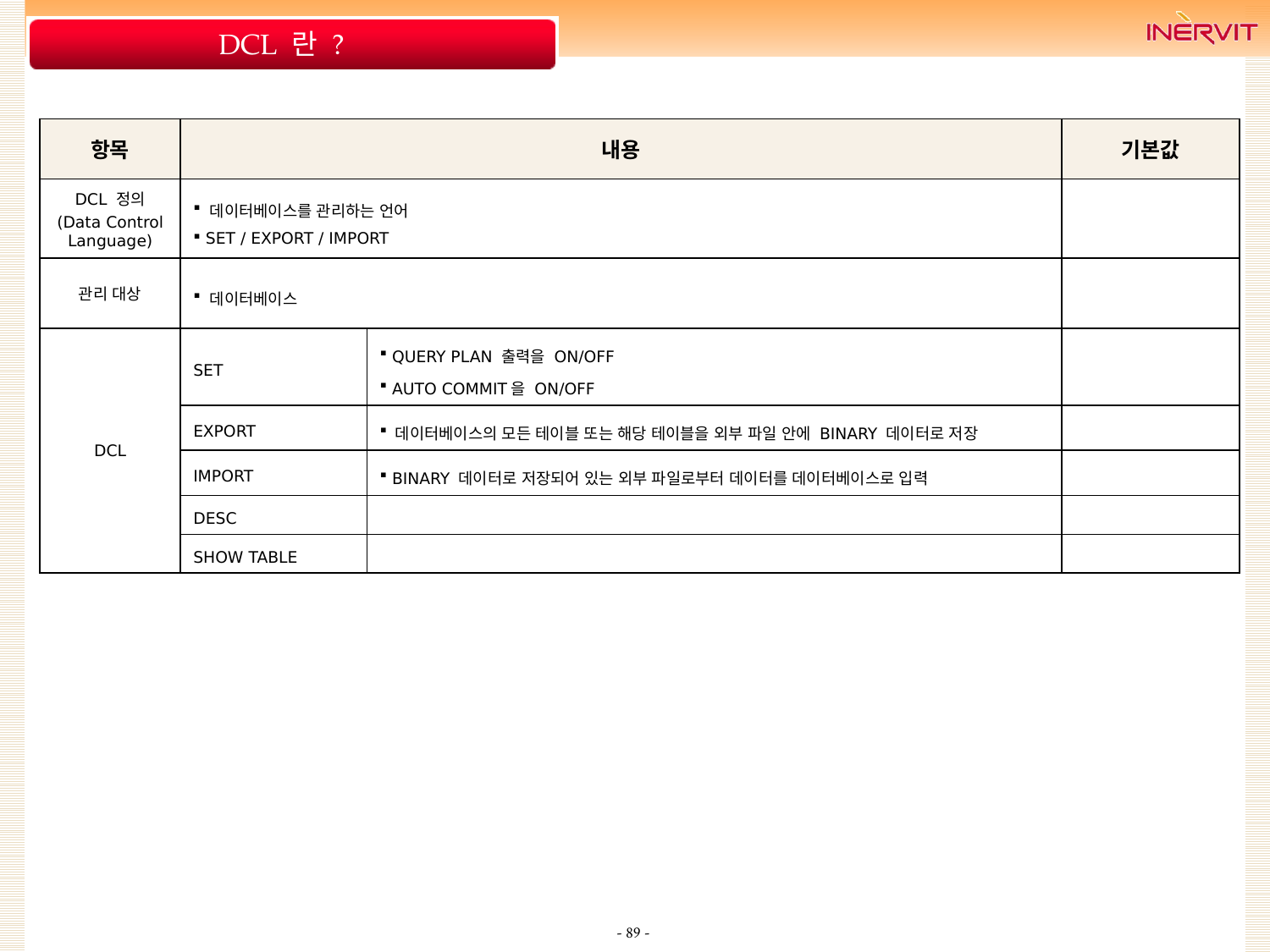

# DCL 란 ?
| 항목 | 내용 |  | 기본값 |
| --- | --- | --- | --- |
| DCL 정의 (Data Control Language) | 데이터베이스를 관리하는 언어 SET / EXPORT / IMPORT |  |  |
| 관리 대상 | 데이터베이스 |  |  |
| DCL | SET | QUERY PLAN 출력을 ON/OFF AUTO COMMIT을 ON/OFF |  |
|  | EXPORT | 데이터베이스의 모든 테이블 또는 해당 테이블을 외부 파일 안에 BINARY 데이터로 저장 |  |
|  | IMPORT | BINARY 데이터로 저장되어 있는 외부 파일로부터 데이터를 데이터베이스로 입력 |  |
|  | DESC |  |  |
|  | SHOW TABLE |  |  |
- 89 -